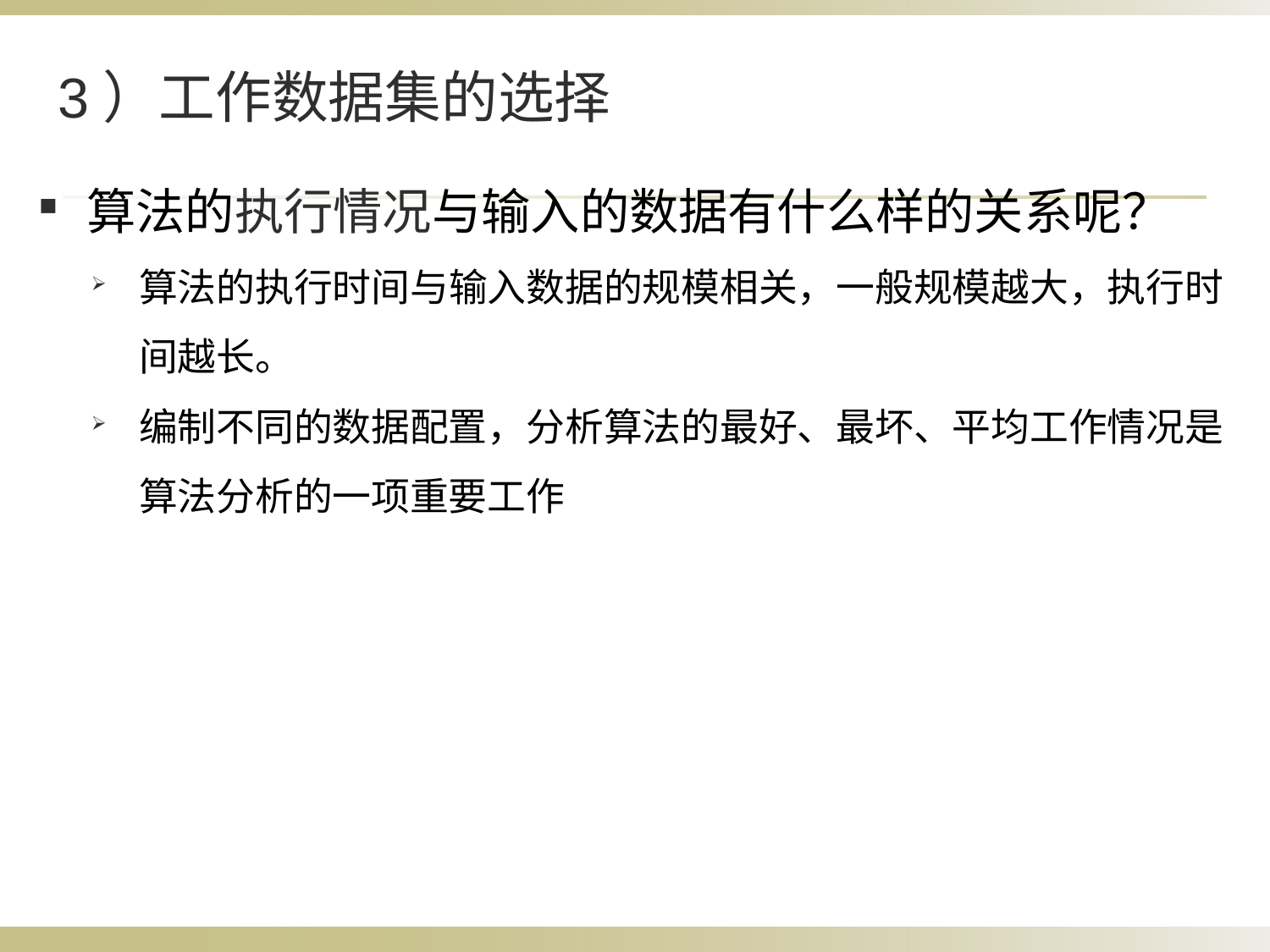

# 3）工作数据集的选择
算法的执行情况与输入的数据有什么样的关系呢？
算法的执行时间与输入数据的规模相关，一般规模越大，执行时间越长。
编制不同的数据配置，分析算法的最好、最坏、平均工作情况是算法分析的一项重要工作